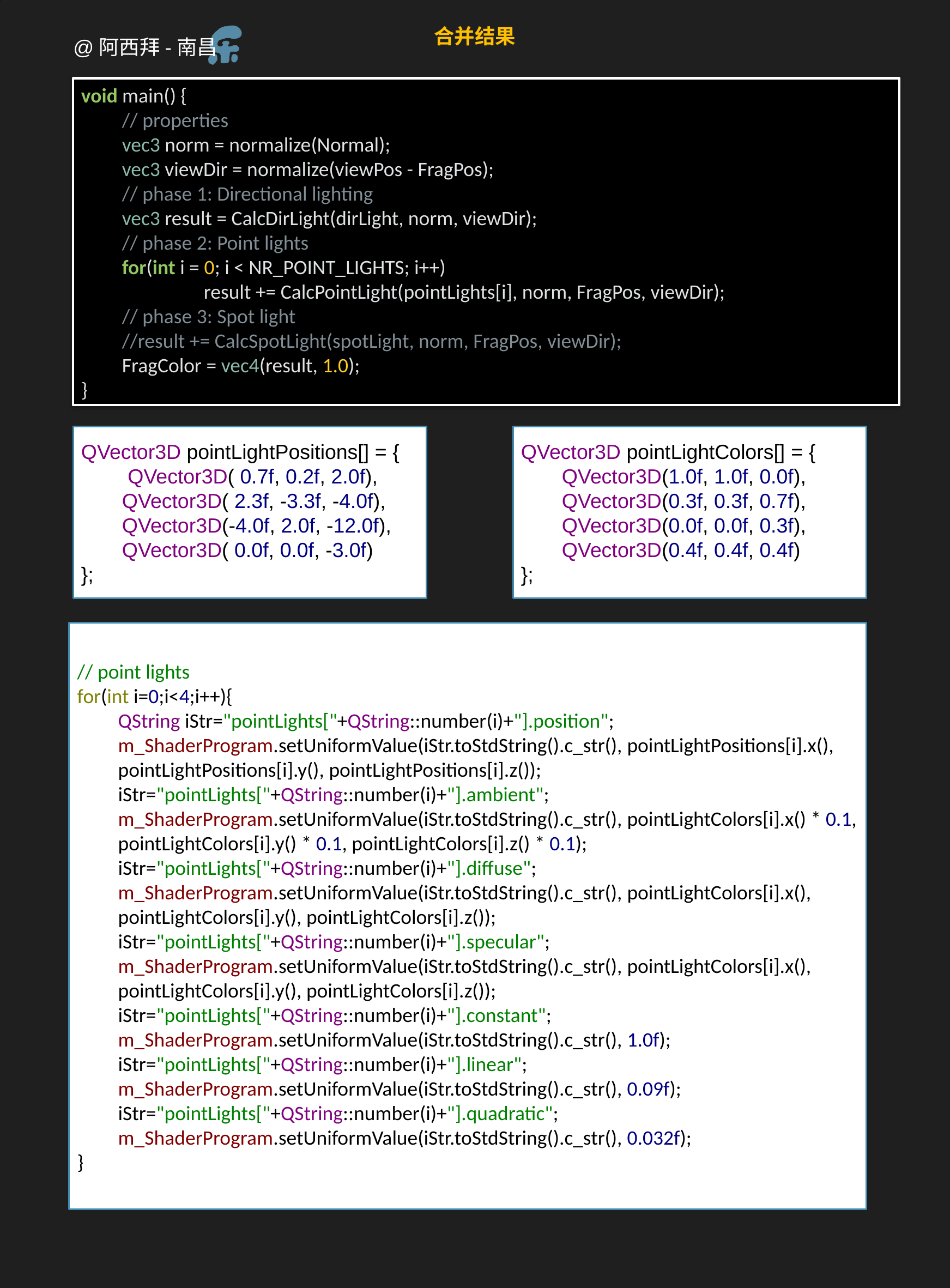

合并结果
void main() {
// properties
vec3 norm = normalize(Normal);
vec3 viewDir = normalize(viewPos - FragPos);
// phase 1: Directional lighting
vec3 result = CalcDirLight(dirLight, norm, viewDir);
// phase 2: Point lights
for(int i = 0; i < NR_POINT_LIGHTS; i++)
	result += CalcPointLight(pointLights[i], norm, FragPos, viewDir);
// phase 3: Spot light
//result += CalcSpotLight(spotLight, norm, FragPos, viewDir);
FragColor = vec4(result, 1.0);
}
QVector3D pointLightPositions[] = {
 QVector3D( 0.7f, 0.2f, 2.0f),
QVector3D( 2.3f, -3.3f, -4.0f),
QVector3D(-4.0f, 2.0f, -12.0f),
QVector3D( 0.0f, 0.0f, -3.0f)
};
QVector3D pointLightColors[] = {
QVector3D(1.0f, 1.0f, 0.0f),
QVector3D(0.3f, 0.3f, 0.7f),
QVector3D(0.0f, 0.0f, 0.3f),
QVector3D(0.4f, 0.4f, 0.4f)
};
// point lights
for(int i=0;i<4;i++){
QString iStr="pointLights["+QString::number(i)+"].position";
m_ShaderProgram.setUniformValue(iStr.toStdString().c_str(), pointLightPositions[i].x(), pointLightPositions[i].y(), pointLightPositions[i].z());
iStr="pointLights["+QString::number(i)+"].ambient";
m_ShaderProgram.setUniformValue(iStr.toStdString().c_str(), pointLightColors[i].x() * 0.1, pointLightColors[i].y() * 0.1, pointLightColors[i].z() * 0.1);
iStr="pointLights["+QString::number(i)+"].diffuse";
m_ShaderProgram.setUniformValue(iStr.toStdString().c_str(), pointLightColors[i].x(), pointLightColors[i].y(), pointLightColors[i].z());
iStr="pointLights["+QString::number(i)+"].specular";
m_ShaderProgram.setUniformValue(iStr.toStdString().c_str(), pointLightColors[i].x(), pointLightColors[i].y(), pointLightColors[i].z());
iStr="pointLights["+QString::number(i)+"].constant"; m_ShaderProgram.setUniformValue(iStr.toStdString().c_str(), 1.0f);
iStr="pointLights["+QString::number(i)+"].linear";
m_ShaderProgram.setUniformValue(iStr.toStdString().c_str(), 0.09f);
iStr="pointLights["+QString::number(i)+"].quadratic";
m_ShaderProgram.setUniformValue(iStr.toStdString().c_str(), 0.032f);
}